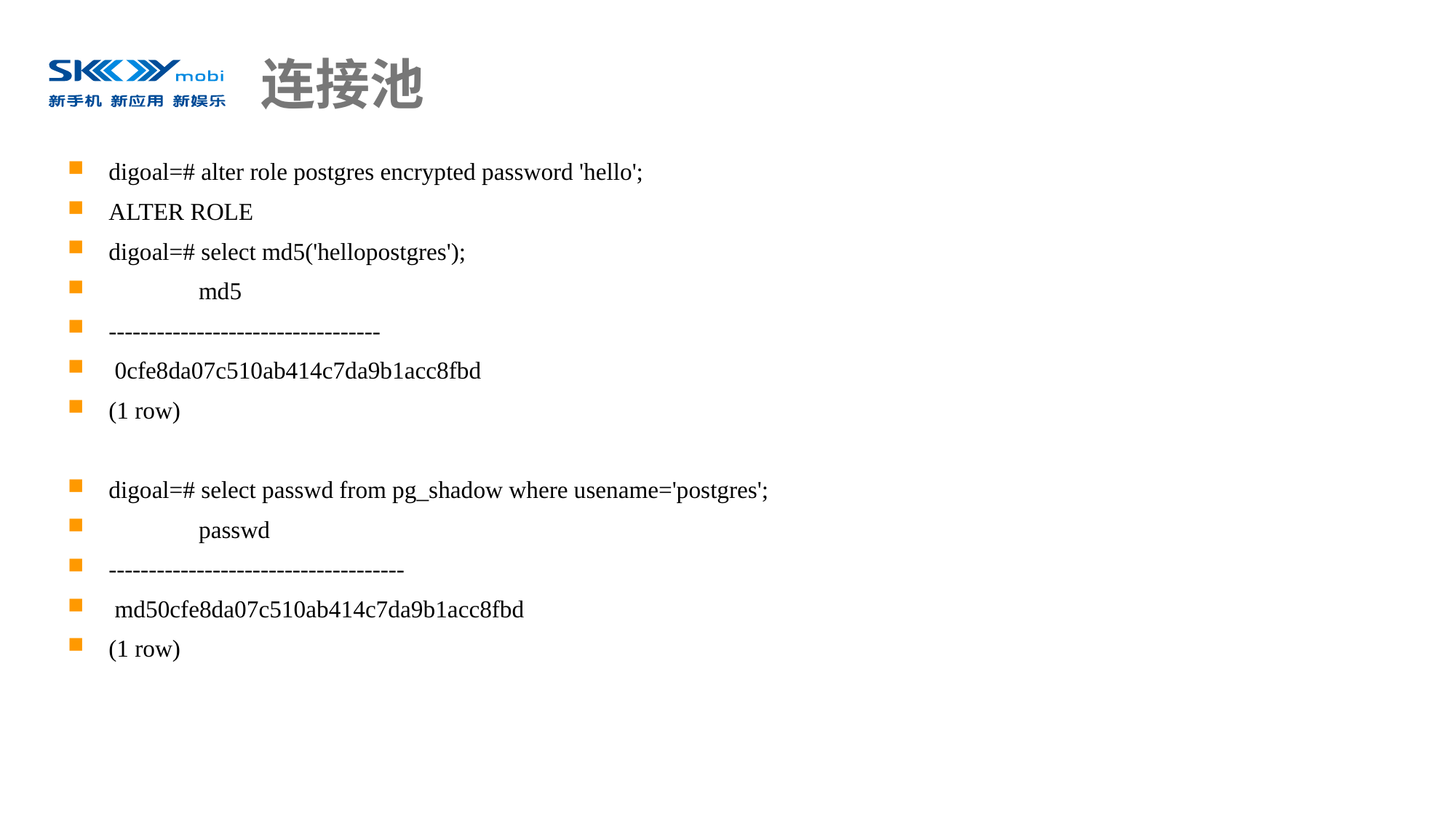

# 连接池
digoal=# alter role postgres encrypted password 'hello';
ALTER ROLE
digoal=# select md5('hellopostgres');
               md5
----------------------------------
 0cfe8da07c510ab414c7da9b1acc8fbd
(1 row)

digoal=# select passwd from pg_shadow where usename='postgres';
               passwd
-------------------------------------
 md50cfe8da07c510ab414c7da9b1acc8fbd
(1 row)